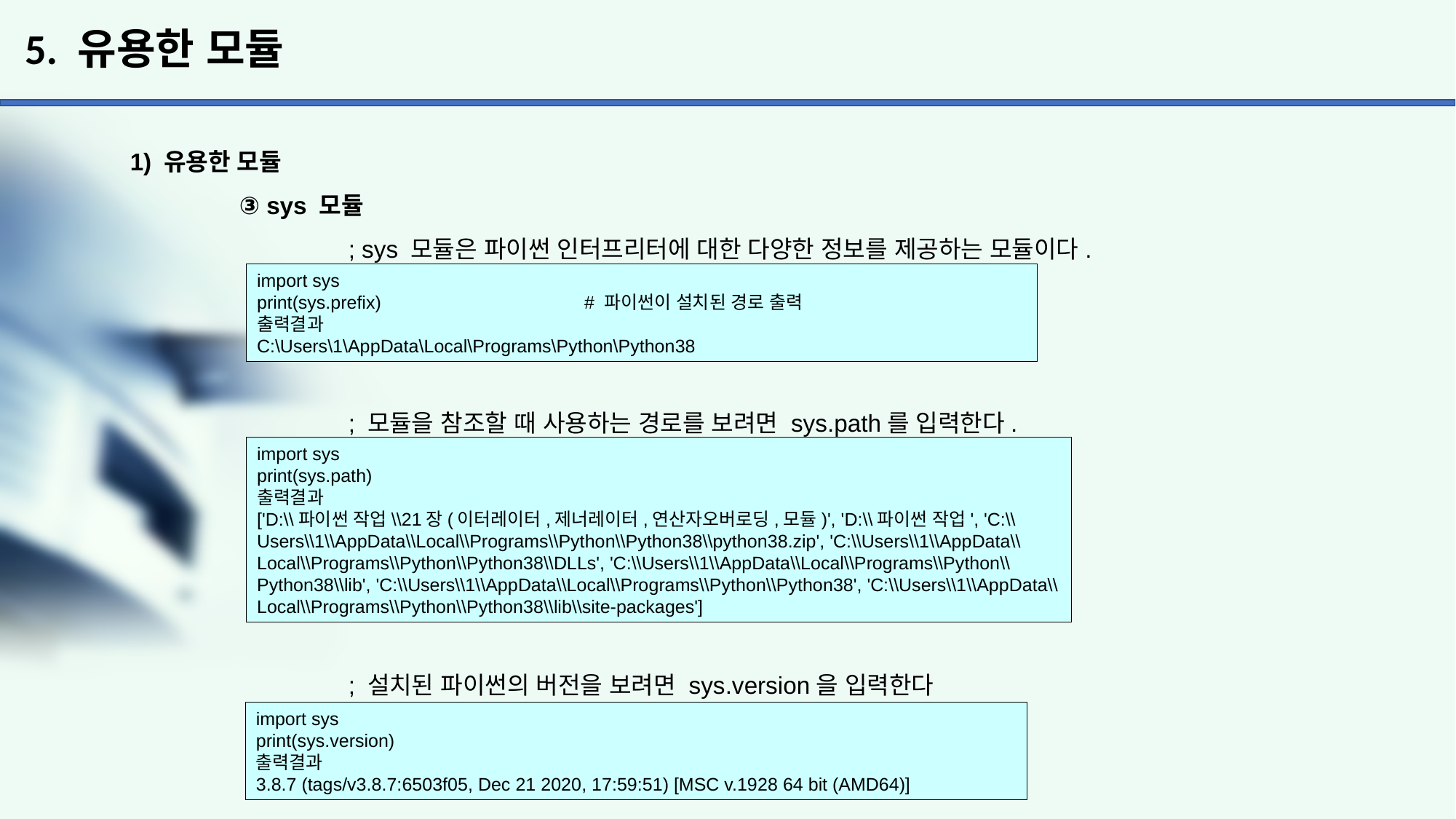

# 5. 유용한 모듈
1) 유용한 모듈
	③ sys 모듈
		; sys 모듈은 파이썬 인터프리터에 대한 다양한 정보를 제공하는 모듈이다.

		; 모듈을 참조할 때 사용하는 경로를 보려면 sys.path를 입력한다.

		; 설치된 파이썬의 버전을 보려면 sys.version을 입력한다

import sys
print(sys.prefix)		# 파이썬이 설치된 경로 출력
출력결과
C:\Users\1\AppData\Local\Programs\Python\Python38
import sys
print(sys.path)
출력결과
['D:\\파이썬 작업\\21장(이터레이터,제너레이터,연산자오버로딩,모듈)', 'D:\\파이썬 작업', 'C:\\Users\\1\\AppData\\Local\\Programs\\Python\\Python38\\python38.zip', 'C:\\Users\\1\\AppData\\Local\\Programs\\Python\\Python38\\DLLs', 'C:\\Users\\1\\AppData\\Local\\Programs\\Python\\Python38\\lib', 'C:\\Users\\1\\AppData\\Local\\Programs\\Python\\Python38', 'C:\\Users\\1\\AppData\\Local\\Programs\\Python\\Python38\\lib\\site-packages']
import sys
print(sys.version)
출력결과
3.8.7 (tags/v3.8.7:6503f05, Dec 21 2020, 17:59:51) [MSC v.1928 64 bit (AMD64)]